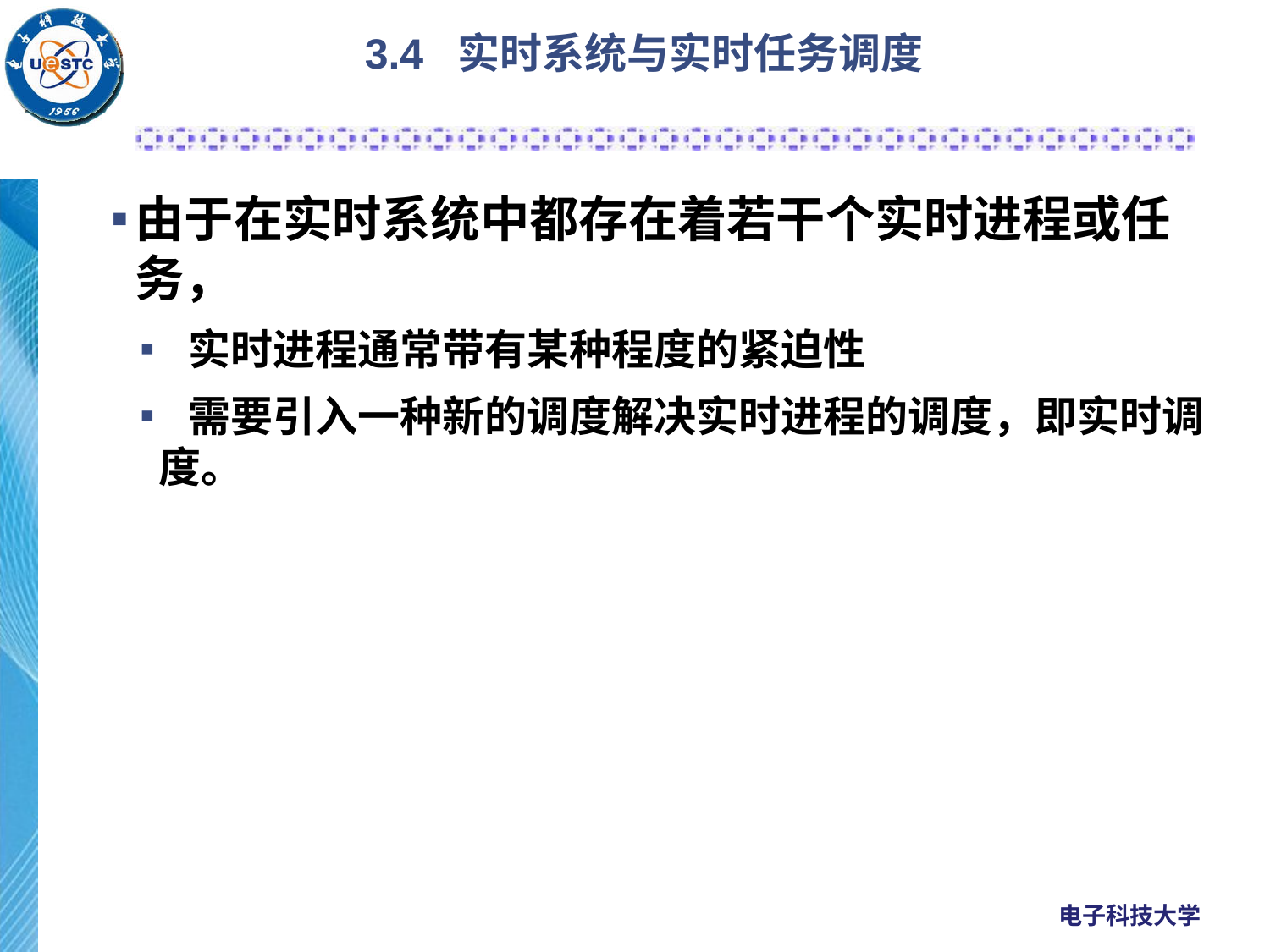

# 3.4  实时系统与实时任务调度
由于在实时系统中都存在着若干个实时进程或任务，
  实时进程通常带有某种程度的紧迫性
  需要引入一种新的调度解决实时进程的调度，即实时调度。